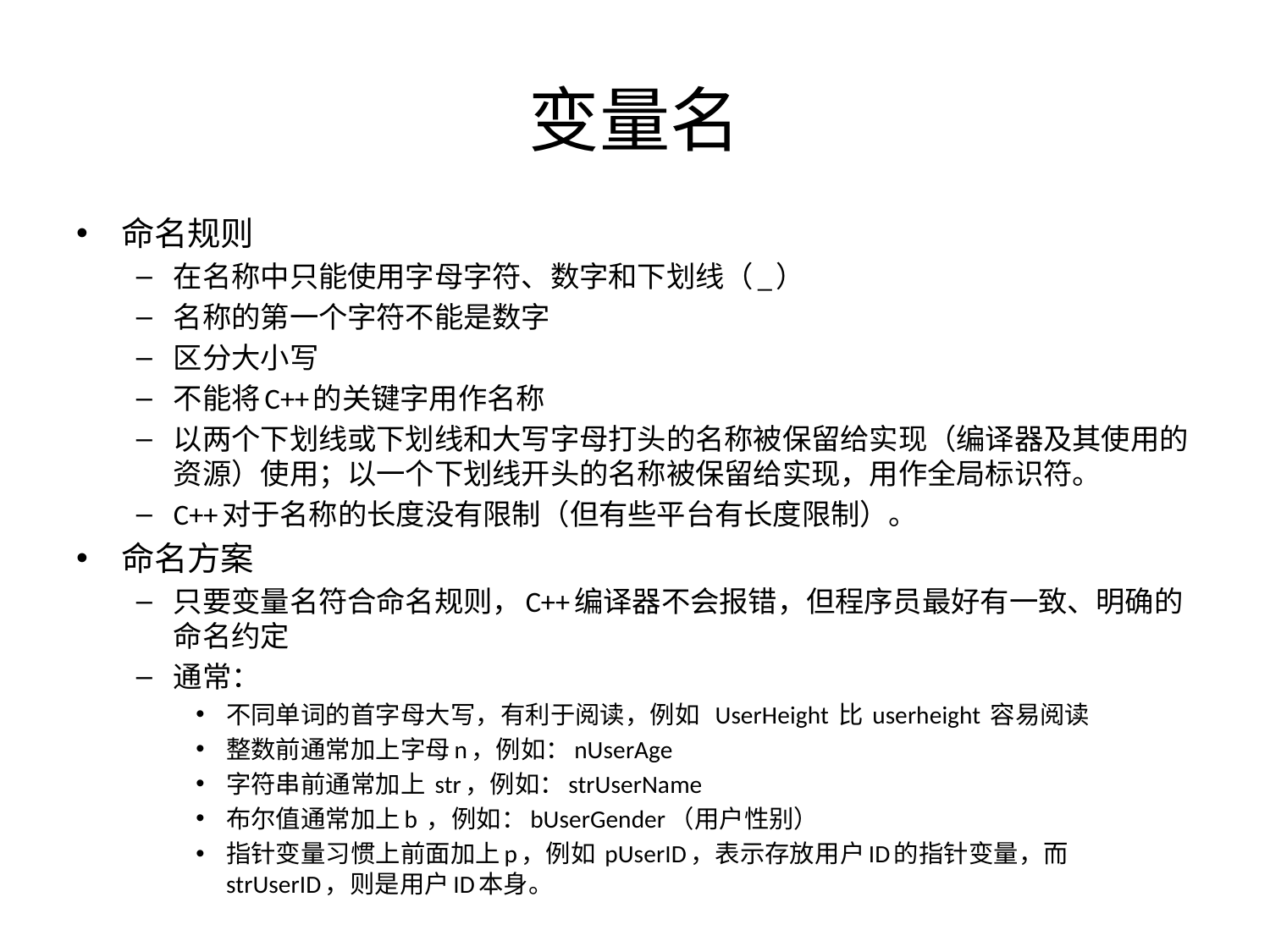

# 变量名
命名规则
在名称中只能使用字母字符、数字和下划线（_）
名称的第一个字符不能是数字
区分大小写
不能将C++的关键字用作名称
以两个下划线或下划线和大写字母打头的名称被保留给实现（编译器及其使用的资源）使用；以一个下划线开头的名称被保留给实现，用作全局标识符。
C++对于名称的长度没有限制（但有些平台有长度限制）。
命名方案
只要变量名符合命名规则，C++编译器不会报错，但程序员最好有一致、明确的命名约定
通常：
不同单词的首字母大写，有利于阅读，例如  UserHeight 比 userheight 容易阅读
整数前通常加上字母n，例如：nUserAge
字符串前通常加上 str，例如：strUserName
布尔值通常加上b ，例如：bUserGender（用户性别）
指针变量习惯上前面加上p，例如 pUserID，表示存放用户ID的指针变量，而 strUserID，则是用户ID本身。